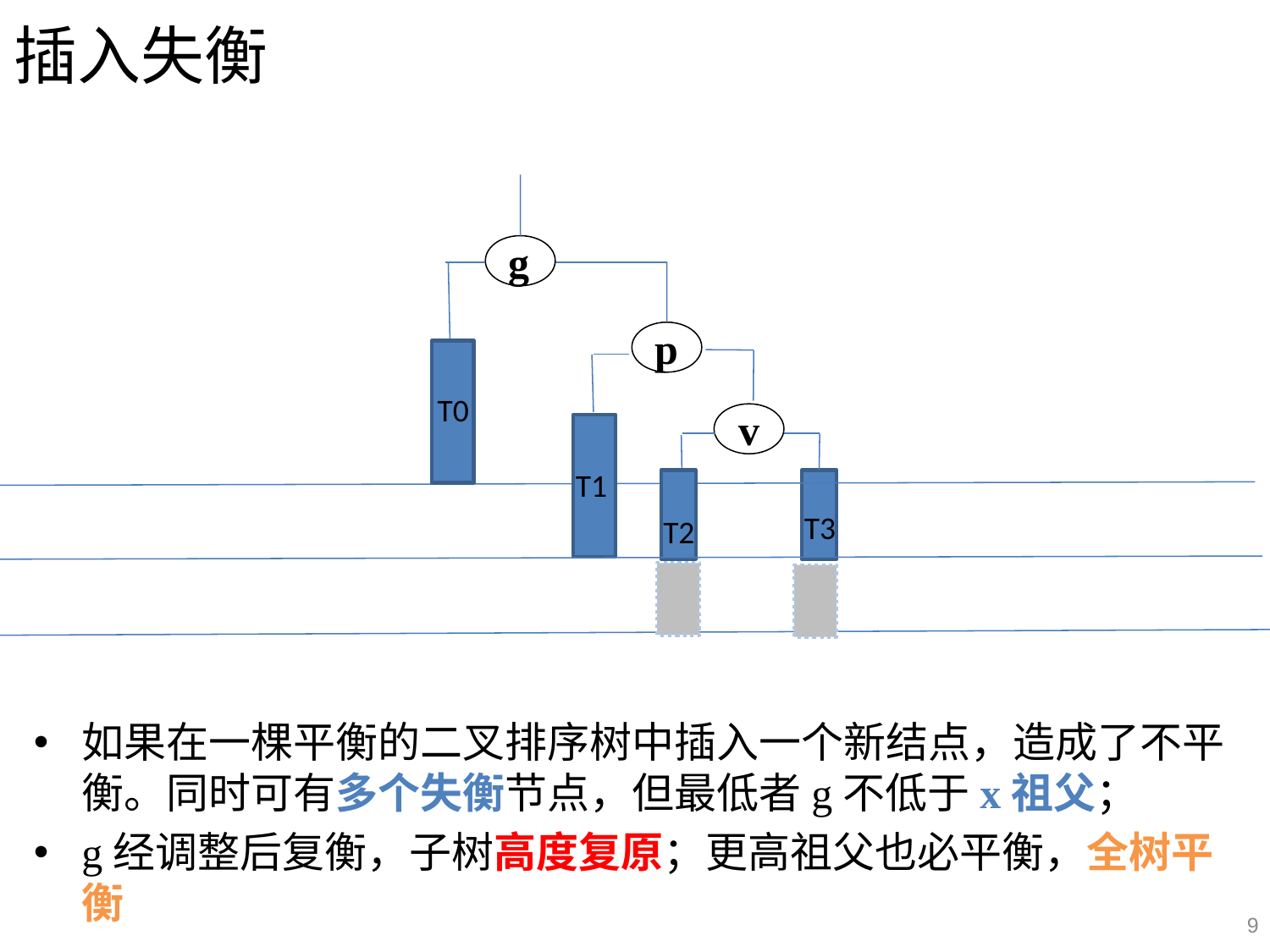

# 插入失衡
g
p

T0
v

X
T1

Y
T3
T2

如果在一棵平衡的二叉排序树中插入一个新结点，造成了不平衡。同时可有多个失衡节点，但最低者g不低于x祖父；
g经调整后复衡，子树高度复原；更高祖父也必平衡，全树平衡
9